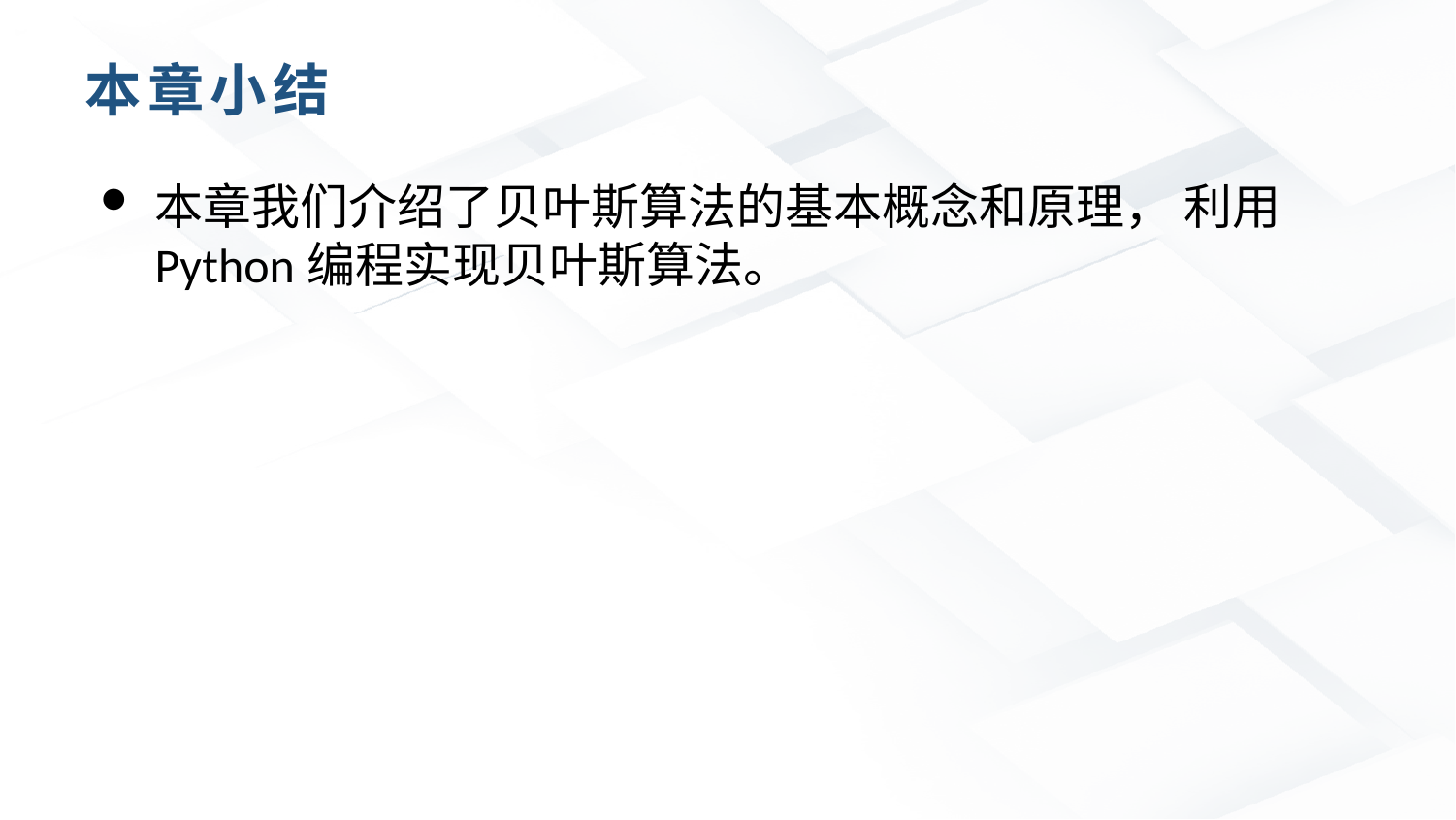

本章小结
本章我们介绍了贝叶斯算法的基本概念和原理， 利用Python编程实现贝叶斯算法。